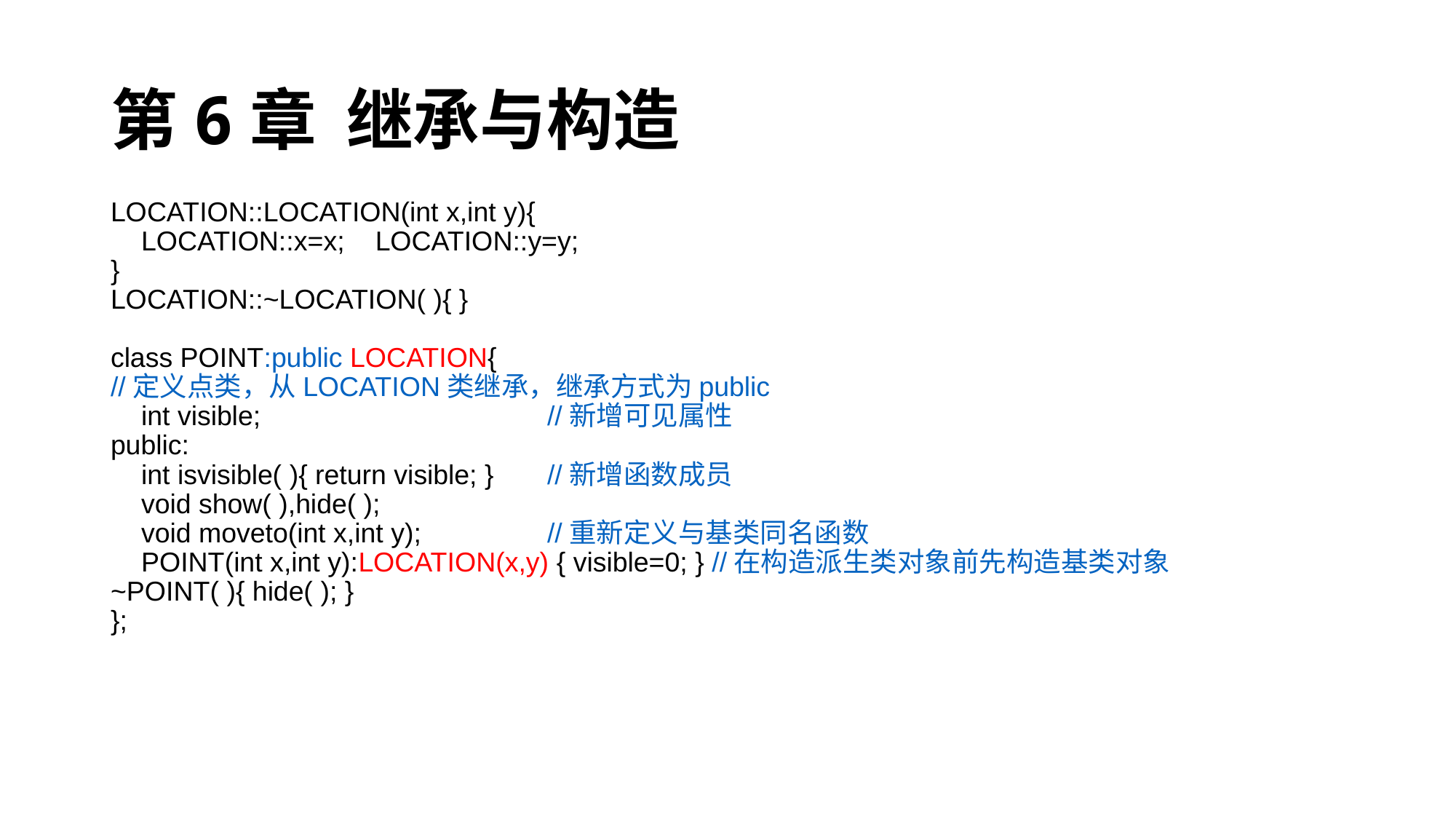

# 第6章  继承与构造
LOCATION::LOCATION(int x,int y){
    LOCATION::x=x;    LOCATION::y=y;
}
LOCATION::~LOCATION( ){ }

class POINT:public LOCATION{
//定义点类，从LOCATION类继承，继承方式为public
    int visible;			//新增可见属性
public:
    int isvisible( ){ return visible; } 	//新增函数成员
    void show( ),hide( );
    void moveto(int x,int y);		//重新定义与基类同名函数
    POINT(int x,int y):LOCATION(x,y) { visible=0; } //在构造派生类对象前先构造基类对象
~POINT( ){ hide( ); }
};